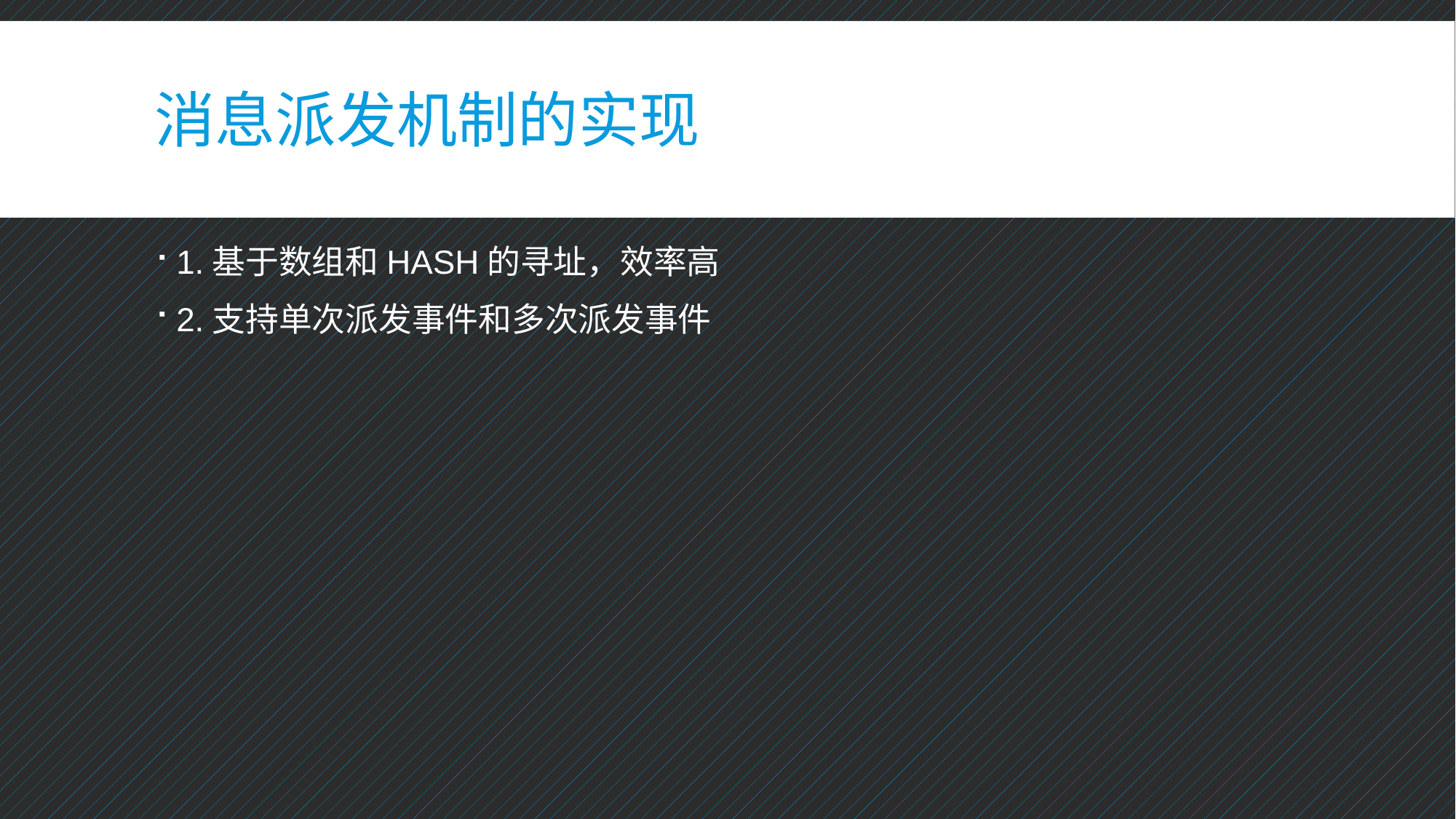

# 消息派发机制的实现
1.基于数组和HASH的寻址，效率高
2.支持单次派发事件和多次派发事件